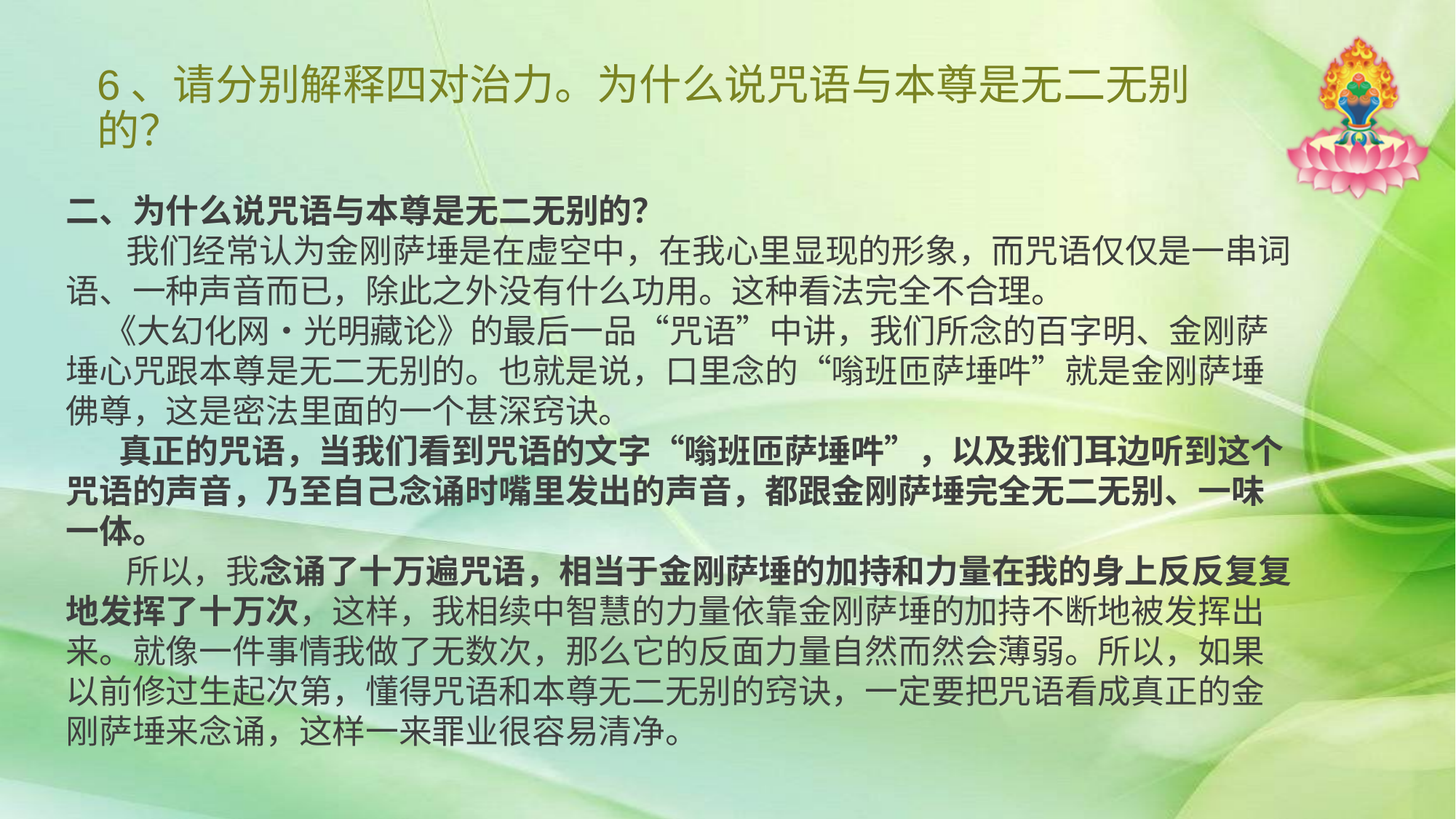

# 6、请分别解释四对治力。为什么说咒语与本尊是无二无别的？
二、为什么说咒语与本尊是无二无别的？
       我们经常认为金刚萨埵是在虚空中，在我心里显现的形象，而咒语仅仅是一串词语、一种声音而已，除此之外没有什么功用。这种看法完全不合理。
    《大幻化网•光明藏论》的最后一品“咒语”中讲，我们所念的百字明、金刚萨埵心咒跟本尊是无二无别的。也就是说，口里念的“嗡班匝萨埵吽”就是金刚萨埵佛尊，这是密法里面的一个甚深窍诀。
      真正的咒语，当我们看到咒语的文字“嗡班匝萨埵吽”，以及我们耳边听到这个咒语的声音，乃至自己念诵时嘴里发出的声音，都跟金刚萨埵完全无二无别、一味一体。
       所以，我念诵了十万遍咒语，相当于金刚萨埵的加持和力量在我的身上反反复复地发挥了十万次，这样，我相续中智慧的力量依靠金刚萨埵的加持不断地被发挥出来。就像一件事情我做了无数次，那么它的反面力量自然而然会薄弱。所以，如果以前修过生起次第，懂得咒语和本尊无二无别的窍诀，一定要把咒语看成真正的金刚萨埵来念诵，这样一来罪业很容易清净。